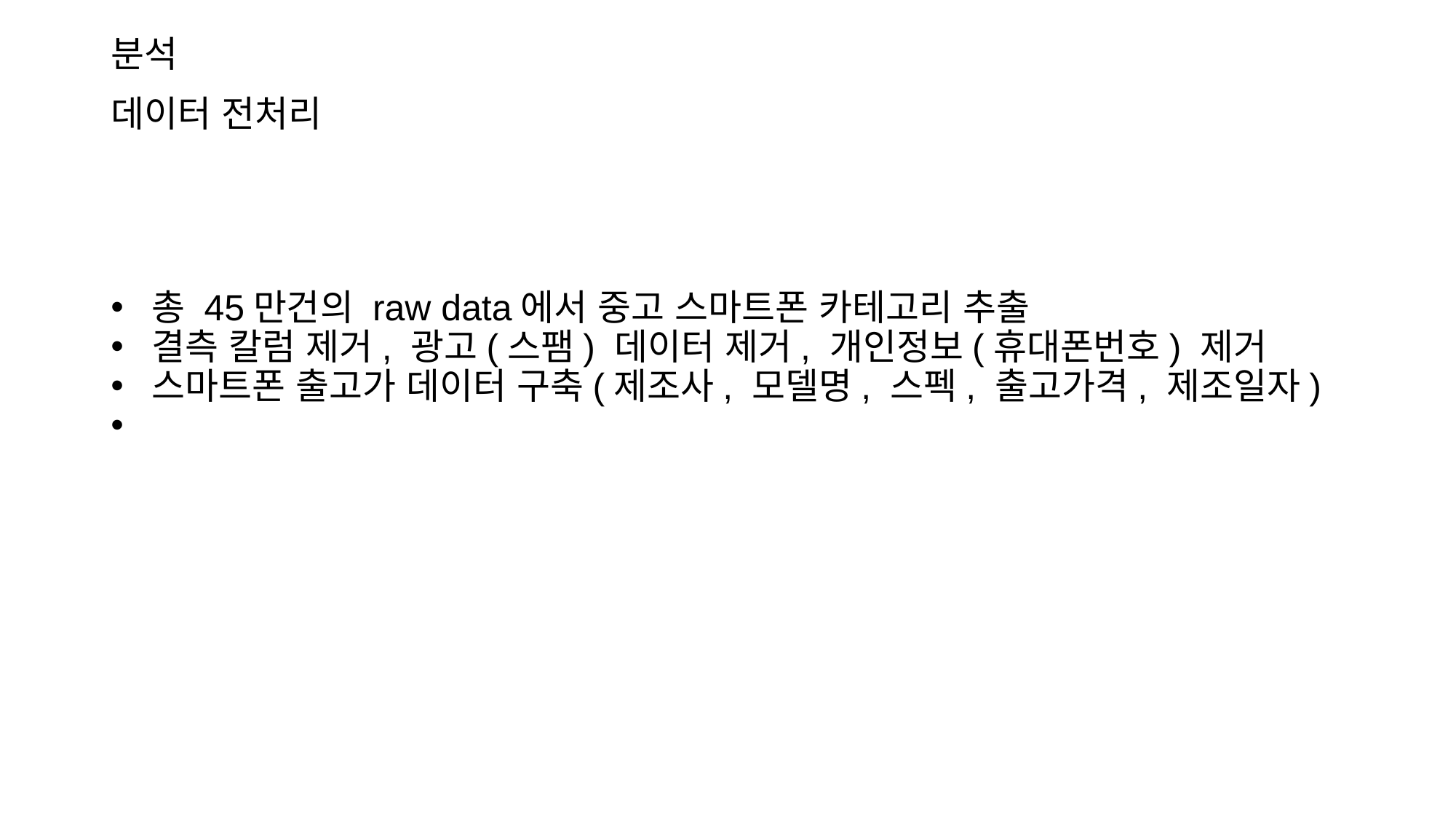

분석
데이터 전처리
총 45만건의 raw data에서 중고 스마트폰 카테고리 추출
결측 칼럼 제거, 광고(스팸) 데이터 제거, 개인정보(휴대폰번호) 제거
스마트폰 출고가 데이터 구축(제조사, 모델명, 스펙, 출고가격, 제조일자)